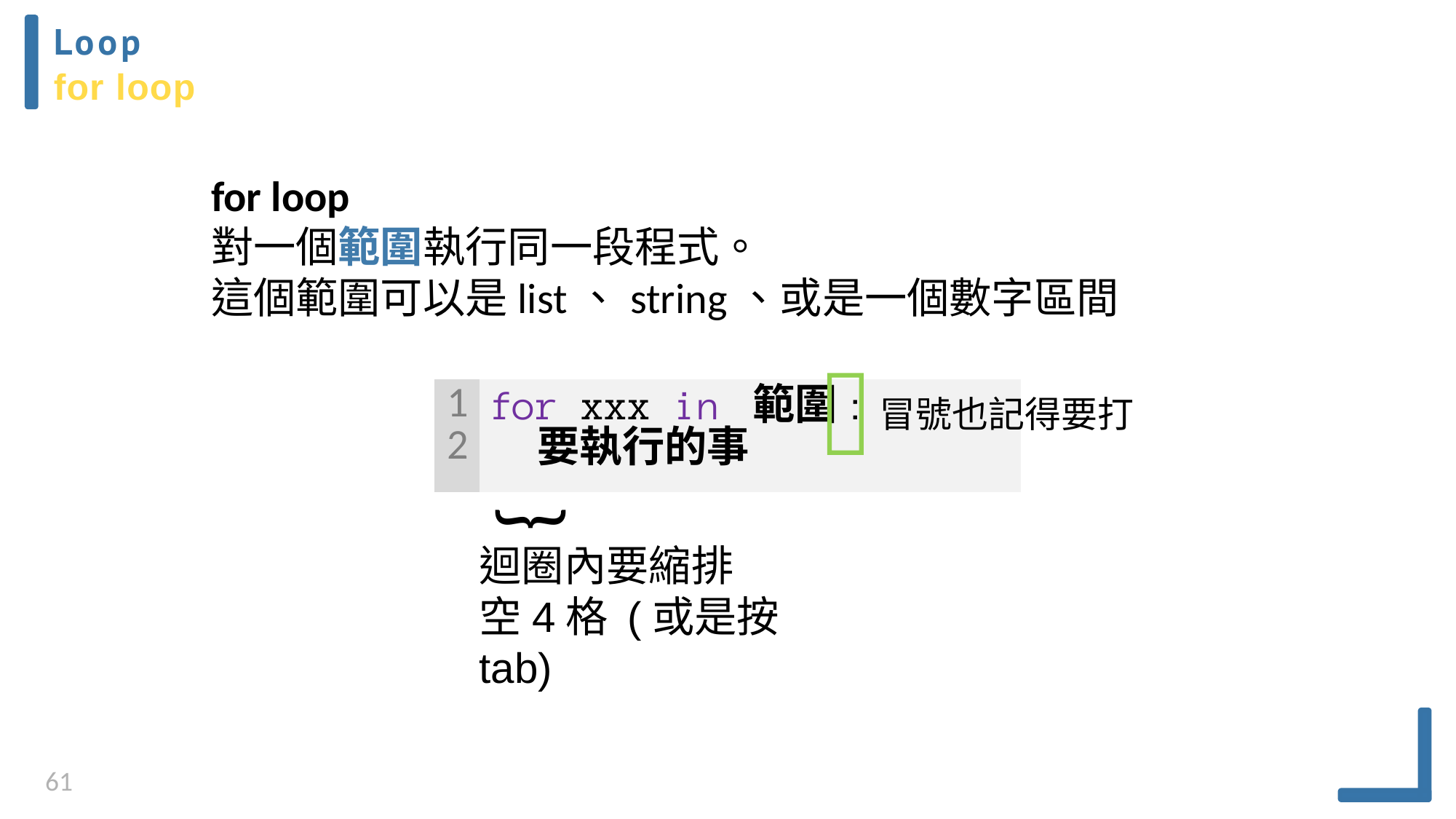

Loop
for loop
for loop
對一個範圍執行同一段程式。
這個範圍可以是list、string、或是一個數字區間

冒號也記得要打
| 1 2 | for xxx in 範圍: 要執行的事 |
| --- | --- |

}
迴圈內要縮排
空4格 (或是按tab)

61